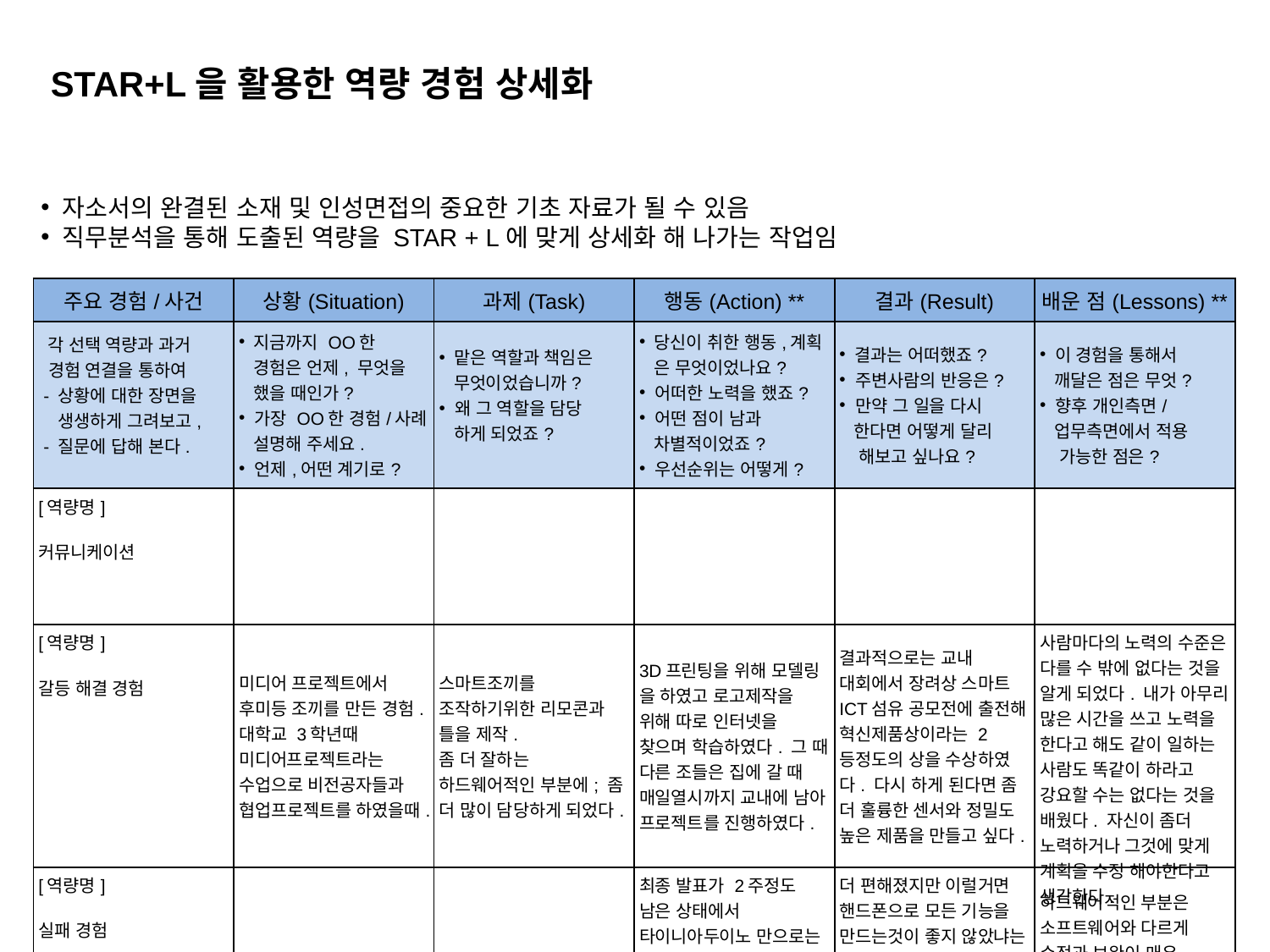

STAR+L을 활용한 역량 경험 상세화
 자소서의 완결된 소재 및 인성면접의 중요한 기초 자료가 될 수 있음
 직무분석을 통해 도출된 역량을 STAR + L에 맞게 상세화 해 나가는 작업임
| 주요 경험/사건 | 상황(Situation) | 과제(Task) | 행동(Action) \*\* | 결과(Result) | 배운 점(Lessons) \*\* |
| --- | --- | --- | --- | --- | --- |
| 각 선택 역량과 과거 경험 연결을 통하여 - 상황에 대한 장면을 생생하게 그려보고, - 질문에 답해 본다. | 지금까지 OO한 경험은 언제, 무엇을 했을 때인가? 가장 OO한 경험/사례 설명해 주세요. 언제,어떤 계기로? | 맡은 역할과 책임은 무엇이었습니까? 왜 그 역할을 담당 하게 되었죠? | 당신이 취한 행동,계획 은 무엇이었나요? 어떠한 노력을 했죠? 어떤 점이 남과 차별적이었죠? 우선순위는 어떻게? | 결과는 어떠했죠? 주변사람의 반응은? 만약 그 일을 다시 한다면 어떻게 달리 해보고 싶나요? | 이 경험을 통해서 깨달은 점은 무엇? 향후 개인측면/ 업무측면에서 적용 가능한 점은? |
| [역량명] 커뮤니케이션 |  |  |  |  |  |
| [역량명] 갈등 해결 경험 | 미디어 프로젝트에서 후미등 조끼를 만든 경험. 대학교 3학년때 미디어프로젝트라는 수업으로 비전공자들과 협업프로젝트를 하였을때. | 스마트조끼를 조작하기위한 리모콘과 틀을 제작. 좀 더 잘하는 하드웨어적인 부분에; 좀 더 많이 담당하게 되었다. | 3D프린팅을 위해 모델링 을 하였고 로고제작을 위해 따로 인터넷을 찾으며 학습하였다. 그 때 다른 조들은 집에 갈 때 매일열시까지 교내에 남아 프로젝트를 진행하였다. | 결과적으로는 교내 대회에서 장려상 스마트 ICT섬유 공모전에 출전해 혁신제품상이라는 2등정도의 상을 수상하였다. 다시 하게 된다면 좀 더 훌륭한 센서와 정밀도 높은 제품을 만들고 싶다. | 사람마다의 노력의 수준은 다를 수 밖에 없다는 것을 알게 되었다. 내가 아무리 많은 시간을 쓰고 노력을 한다고 해도 같이 일하는 사람도 똑같이 하라고 강요할 수는 없다는 것을 배웠다. 자신이 좀더 노력하거나 그것에 맞게 계획을 수정 해야한다고 생각한다. |
| [역량명] 실패 경험 |  |  | 최종 발표가 2주정도 남은 상태에서 타이니아두이노 만으로는 많은 센서들을 감당하지 못하여서 그동안 만들었던 것을 전면적으로 수정해서 일부분을 모바일과의 연동으로 변경해야했다. | 더 편해졌지만 이럴거면 핸드폰으로 모든 기능을 만드는것이 좋지 않았냐는 평도 있었다. 애초에 독자적인 제품을 만드는 게 목표였던 것인데 그 차별성이 없어져서 아쉬웠다. 좀더 좋은 기판과 센서들을 사용해서 만들어보고 싶다. | 하드웨어적인 부분은 소프트웨어와 다르게 수정과 보완이 매우 어렵다는 것을 알게 되었다. 좀 더 전기적부분에 지식이 필요 했던 것 같다. |